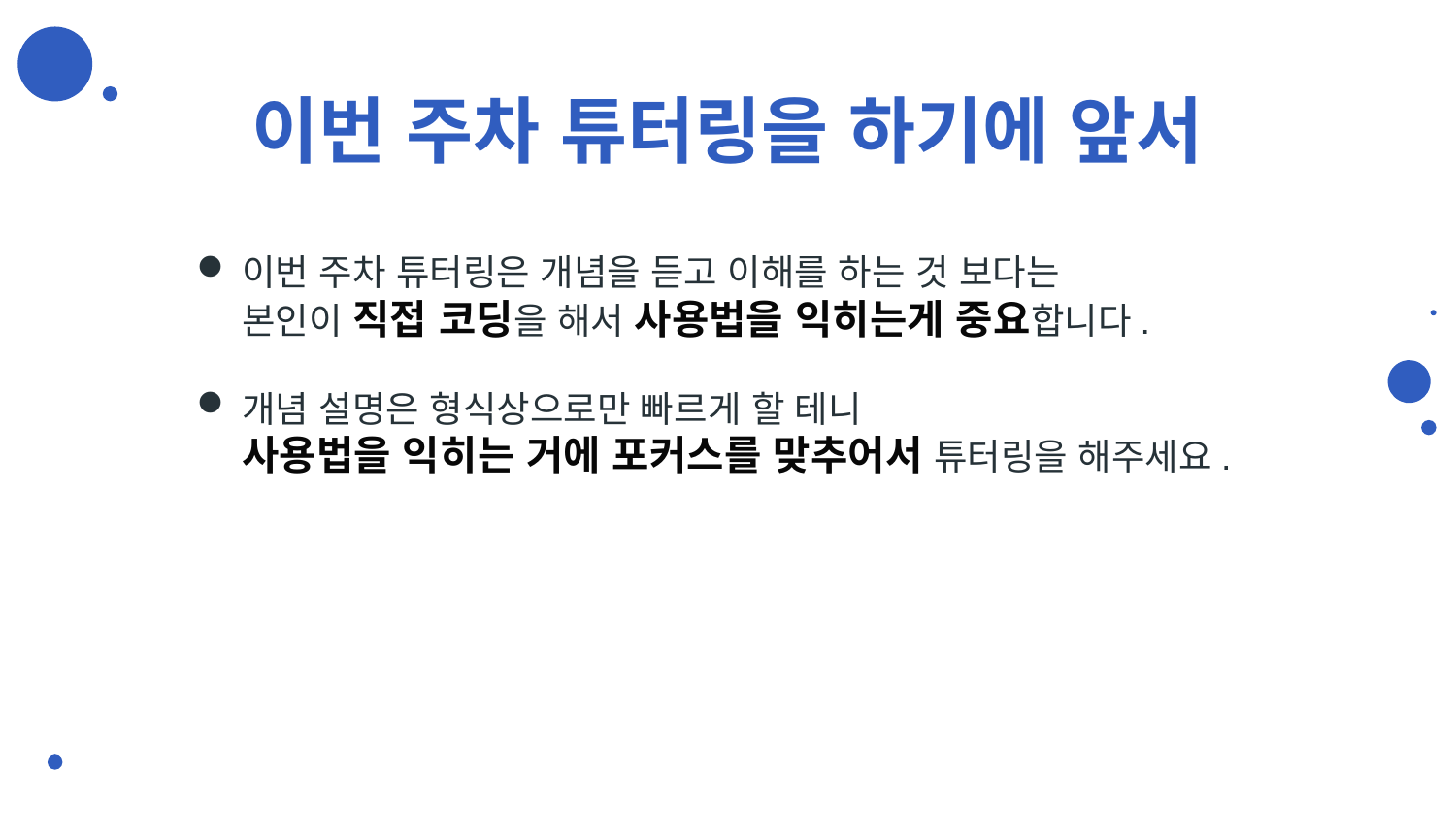

# 이번 주차 튜터링을 하기에 앞서
이번 주차 튜터링은 개념을 듣고 이해를 하는 것 보다는
본인이 직접 코딩을 해서 사용법을 익히는게 중요합니다.

개념 설명은 형식상으로만 빠르게 할 테니
사용법을 익히는 거에 포커스를 맞추어서 튜터링을 해주세요.